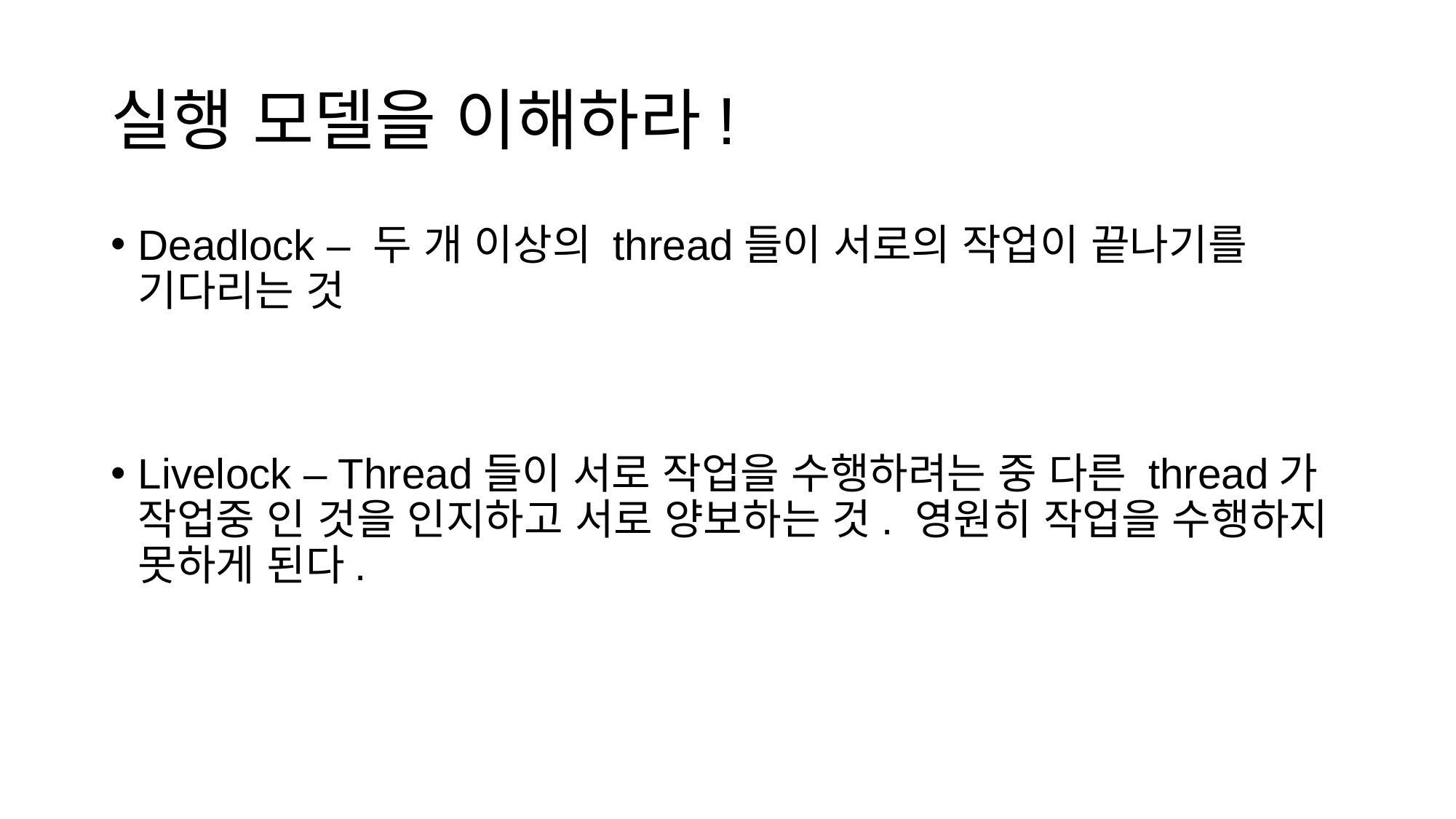

# 실행 모델을 이해하라!
Deadlock – 두 개 이상의 thread들이 서로의 작업이 끝나기를 기다리는 것

Livelock – Thread들이 서로 작업을 수행하려는 중 다른 thread가 작업중 인 것을 인지하고 서로 양보하는 것. 영원히 작업을 수행하지 못하게 된다.